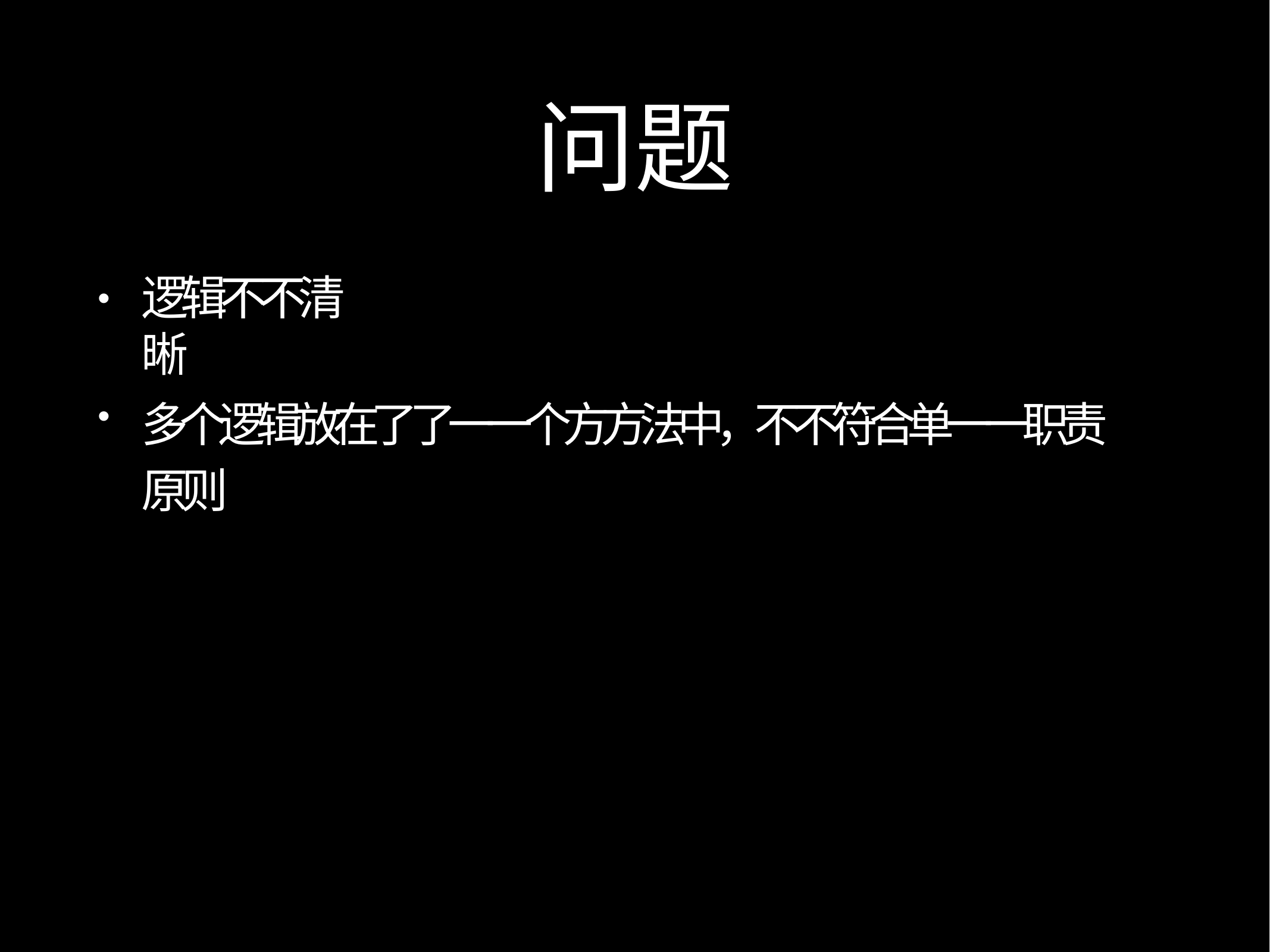

问题
# 逻辑不不清晰
•
多个逻辑放在了了⼀一个⽅方法中，不不符合单⼀一职责原 则
•